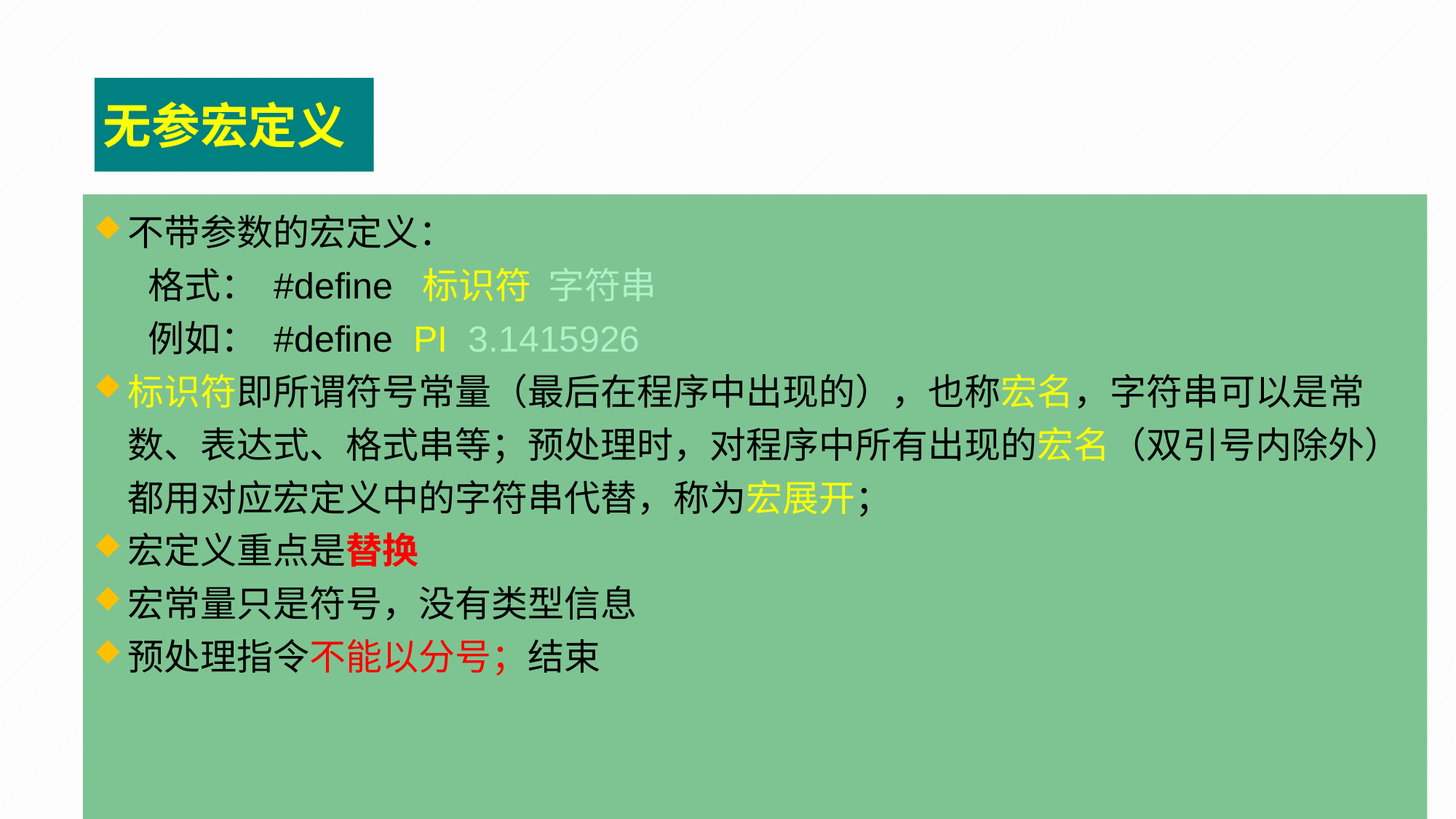

无参宏定义
不带参数的宏定义：
格式： #define  标识符  字符串
例如： #define  PI  3.1415926
标识符即所谓符号常量（最后在程序中出现的），也称宏名，字符串可以是常数、表达式、格式串等；预处理时，对程序中所有出现的宏名（双引号内除外）都用对应宏定义中的字符串代替，称为宏展开；
宏定义重点是替换
宏常量只是符号，没有类型信息
预处理指令不能以分号；结束